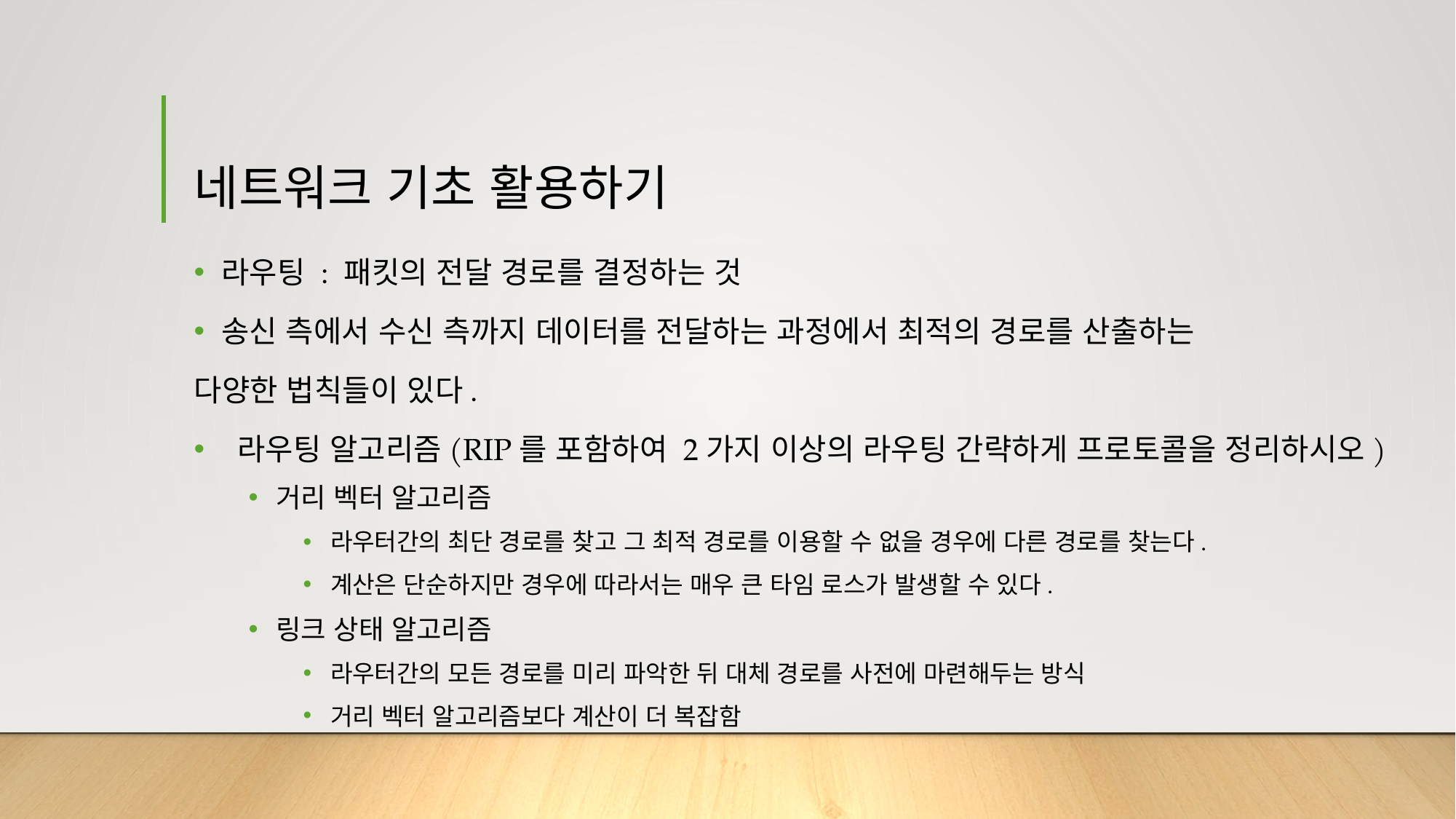

# 네트워크 기초 활용하기
라우팅 : 패킷의 전달 경로를 결정하는 것
송신 측에서 수신 측까지 데이터를 전달하는 과정에서 최적의 경로를 산출하는
다양한 법칙들이 있다.
 라우팅 알고리즘(RIP를 포함하여 2가지 이상의 라우팅 간략하게 프로토콜을 정리하시오)
거리 벡터 알고리즘
라우터간의 최단 경로를 찾고 그 최적 경로를 이용할 수 없을 경우에 다른 경로를 찾는다.
계산은 단순하지만 경우에 따라서는 매우 큰 타임 로스가 발생할 수 있다.
링크 상태 알고리즘
라우터간의 모든 경로를 미리 파악한 뒤 대체 경로를 사전에 마련해두는 방식
거리 벡터 알고리즘보다 계산이 더 복잡함